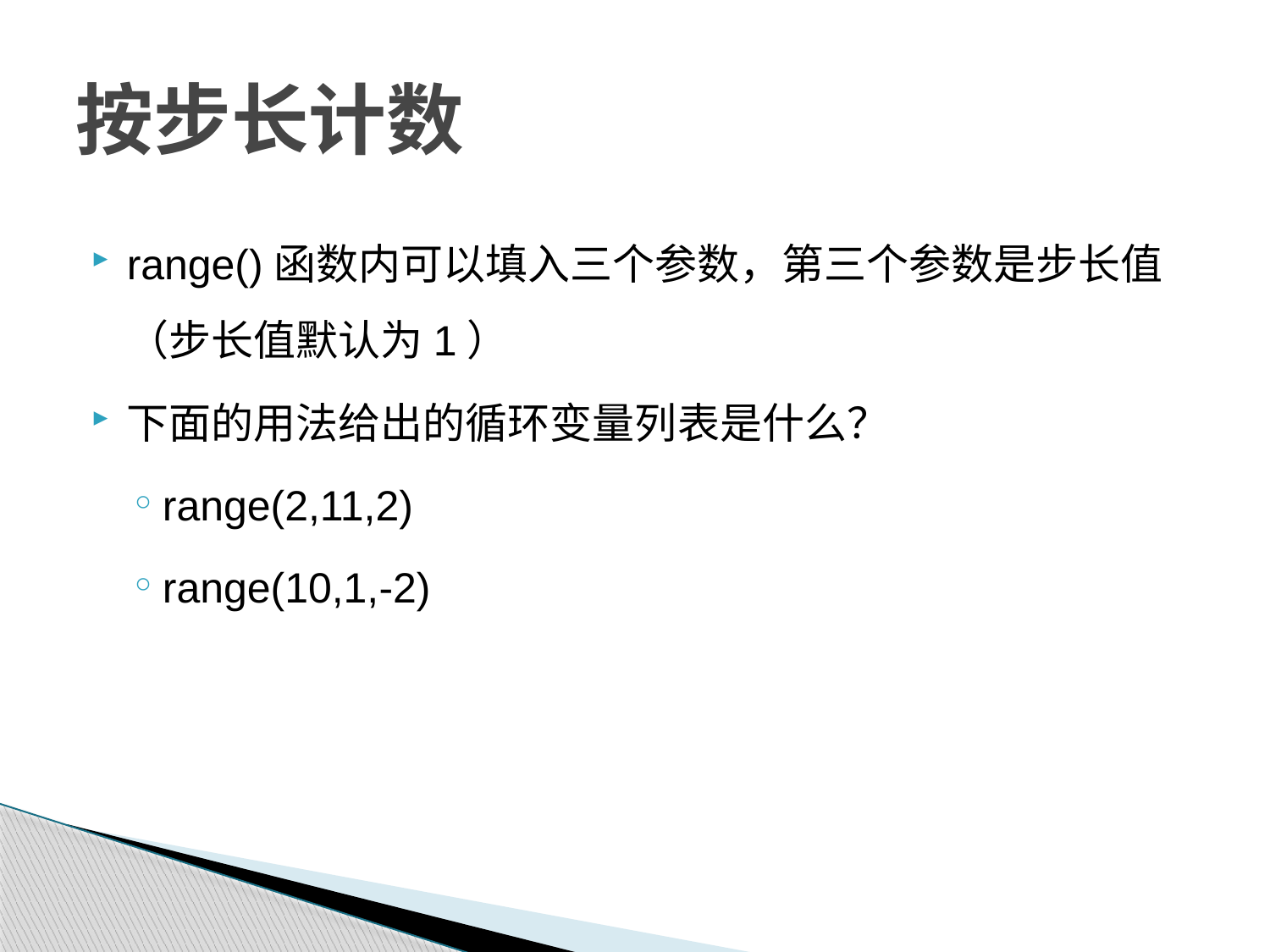

# 按步长计数
range()函数内可以填入三个参数，第三个参数是步长值（步长值默认为1）
下面的用法给出的循环变量列表是什么？
range(2,11,2)
range(10,1,-2)